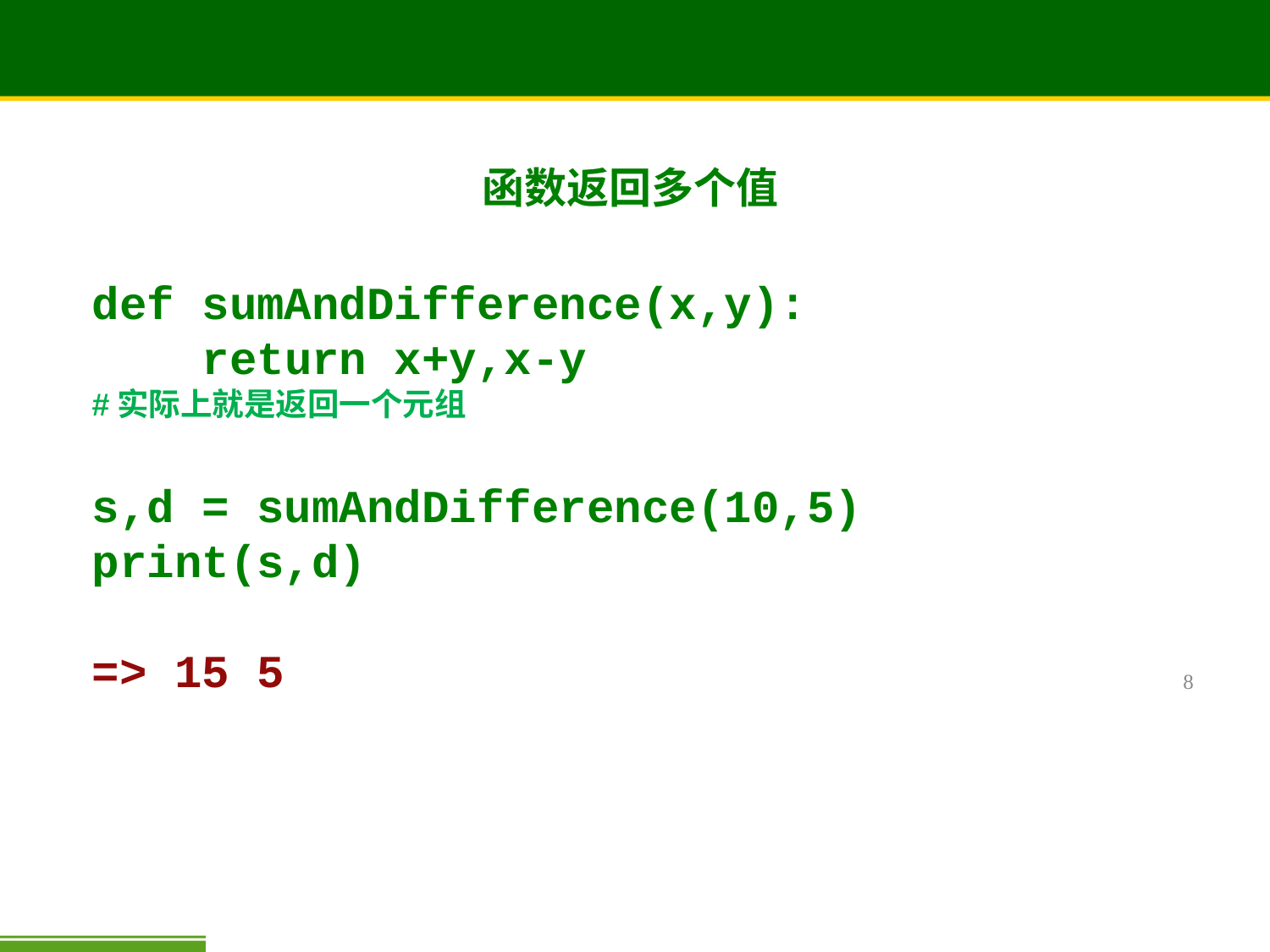

# 函数返回多个值
def sumAndDifference(x,y):
    return x+y,x-y
#实际上就是返回一个元组

s,d = sumAndDifference(10,5)
print(s,d)

=> 15 5

8